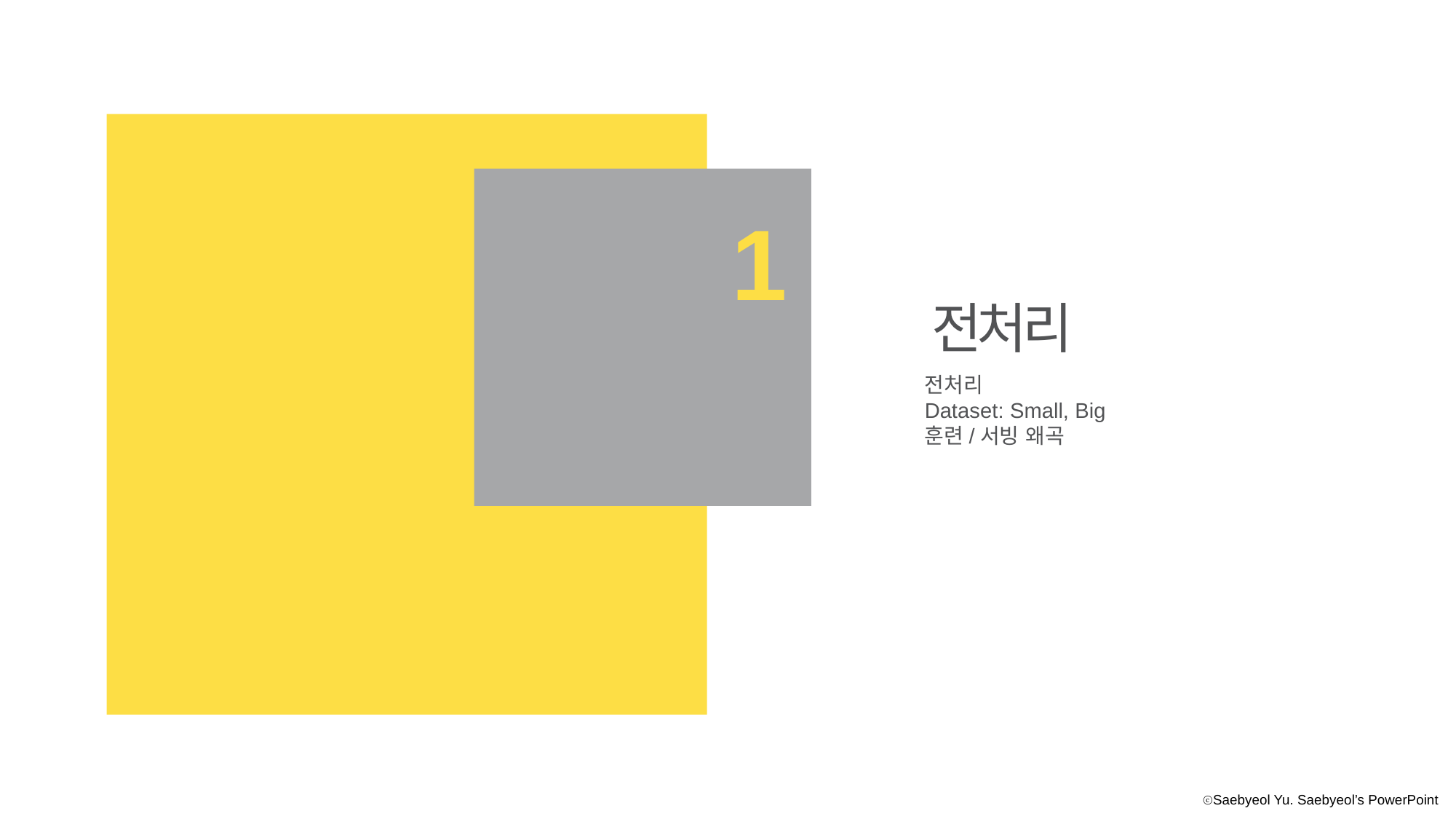

1
전처리
전처리
Dataset: Small, Big
훈련/서빙 왜곡